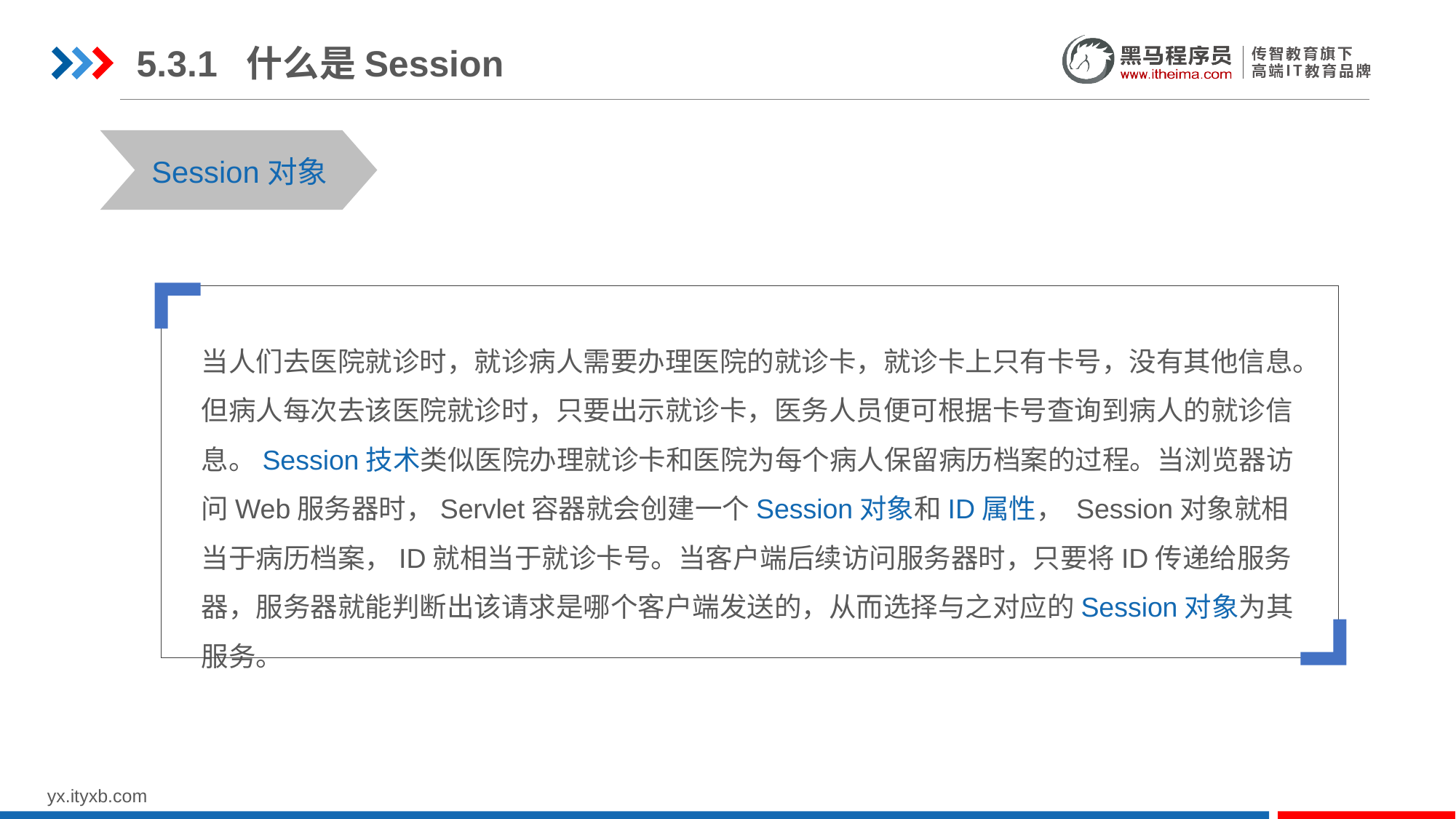

5.3.1  什么是Session

Session对象

当人们去医院就诊时，就诊病人需要办理医院的就诊卡，就诊卡上只有卡号，没有其他信息。但病人每次去该医院就诊时，只要出示就诊卡，医务人员便可根据卡号查询到病人的就诊信息。Session技术类似医院办理就诊卡和医院为每个病人保留病历档案的过程。当浏览器访问Web服务器时，Servlet容器就会创建一个Session对象和ID属性， Session对象就相当于病历档案，ID就相当于就诊卡号。当客户端后续访问服务器时，只要将ID传递给服务器，服务器就能判断出该请求是哪个客户端发送的，从而选择与之对应的Session对象为其服务。